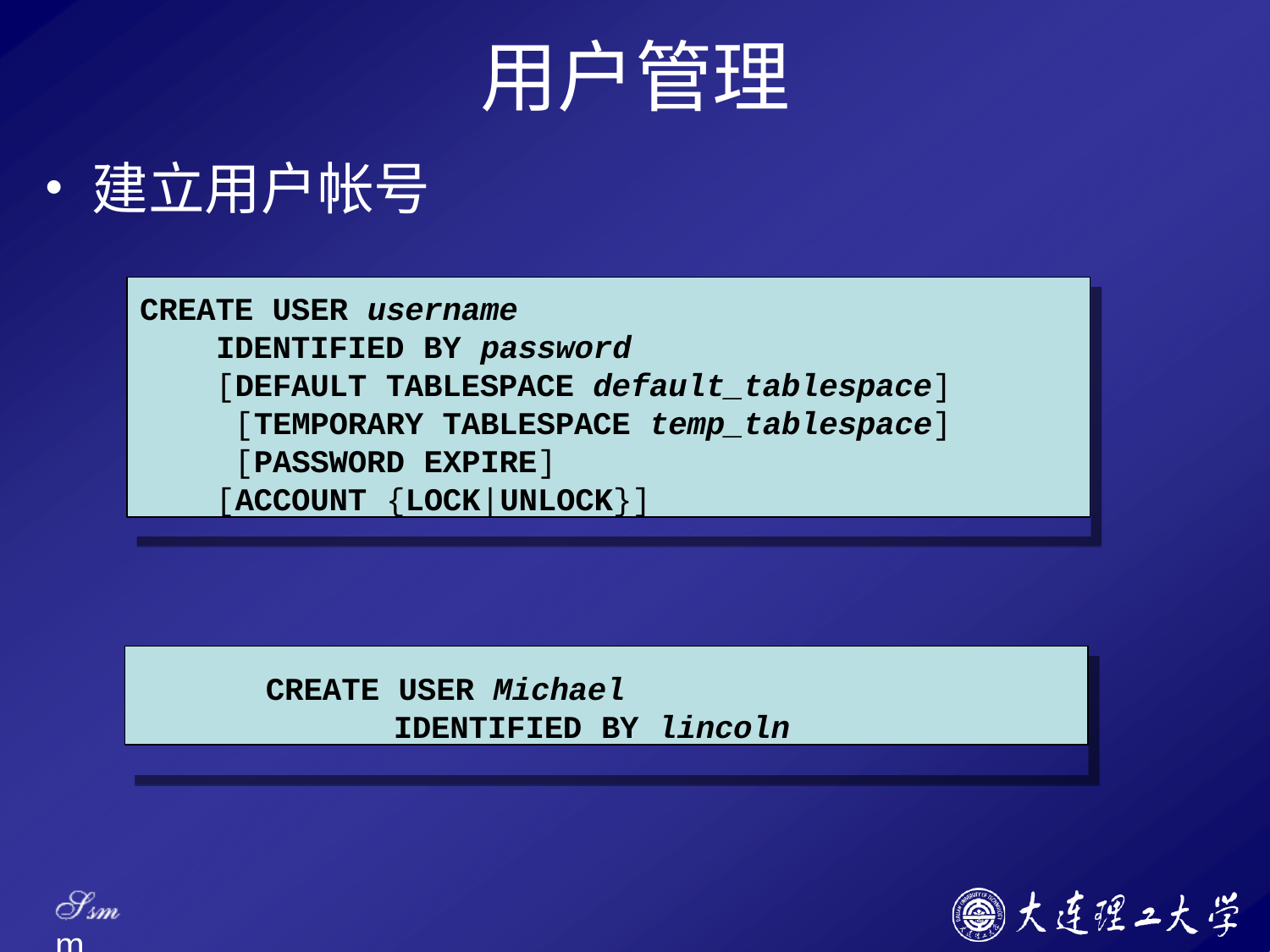

# 用户管理
建立用户帐号
CREATE USER username
IDENTIFIED BY password
[DEFAULT TABLESPACE default_tablespace]  [TEMPORARY TABLESPACE temp_tablespace]  [PASSWORD EXPIRE]
[ACCOUNT {LOCK|UNLOCK}]

CREATE USER Michael
IDENTIFIED BY lincoln

Ssm